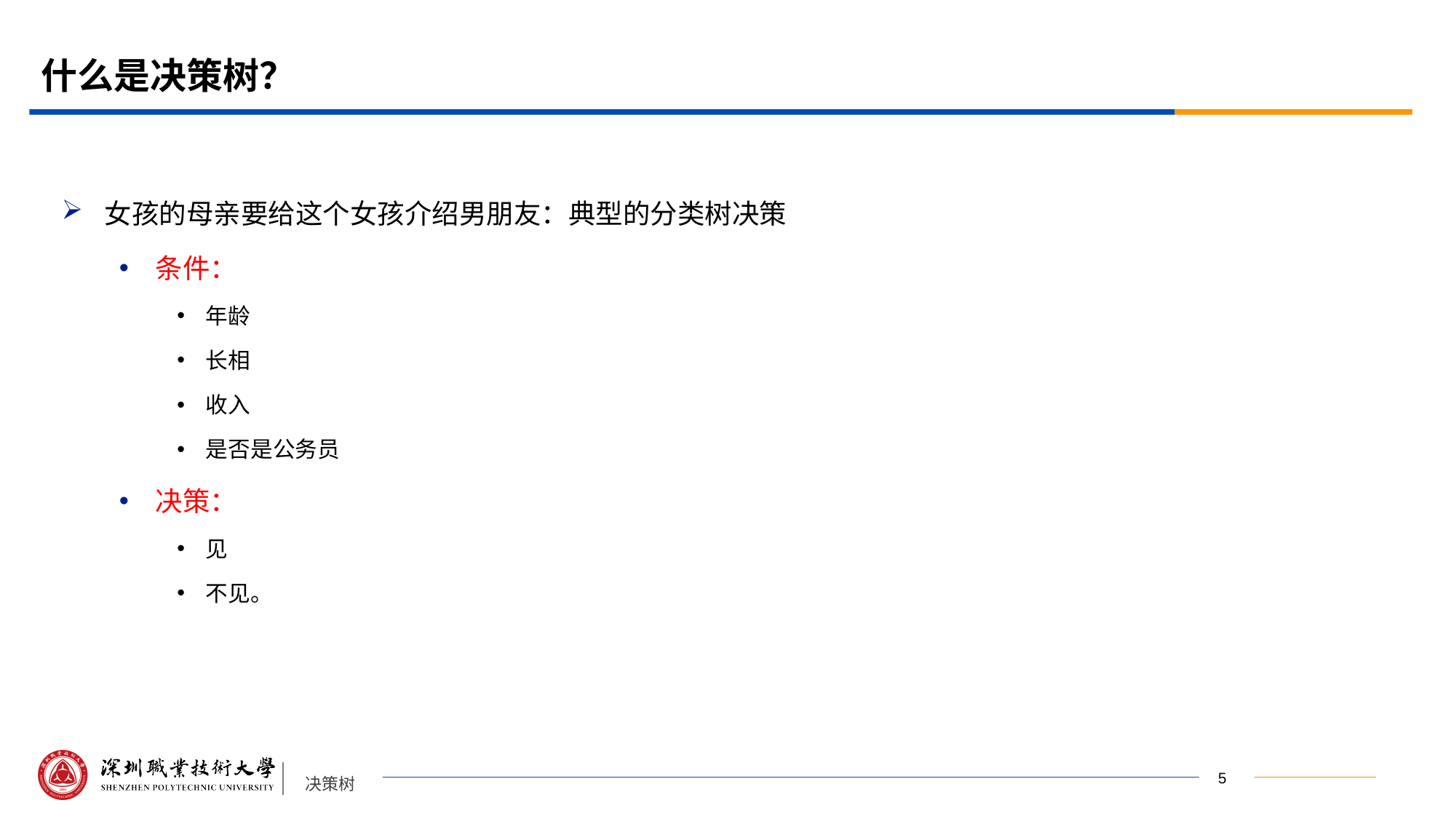

# 什么是决策树？
女孩的母亲要给这个女孩介绍男朋友：典型的分类树决策
条件：
年龄
长相
收入
是否是公务员
决策：
见
不见。